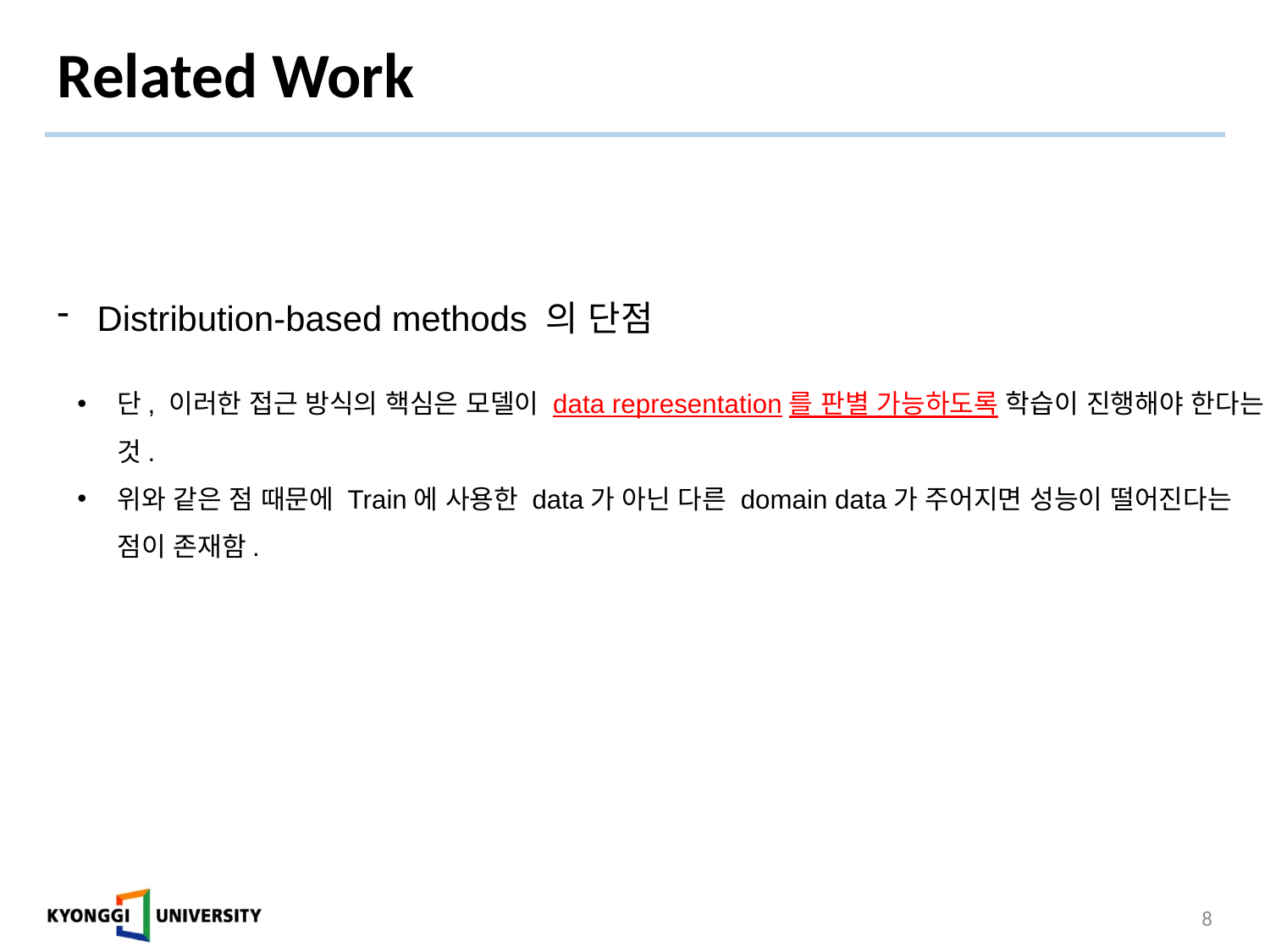

# Related Work
Distribution-based methods 의 단점

단, 이러한 접근 방식의 핵심은 모델이 data representation를 판별 가능하도록 학습이 진행해야 한다는 것.
위와 같은 점 때문에 Train에 사용한 data가 아닌 다른 domain data가 주어지면 성능이 떨어진다는 점이 존재함.

8